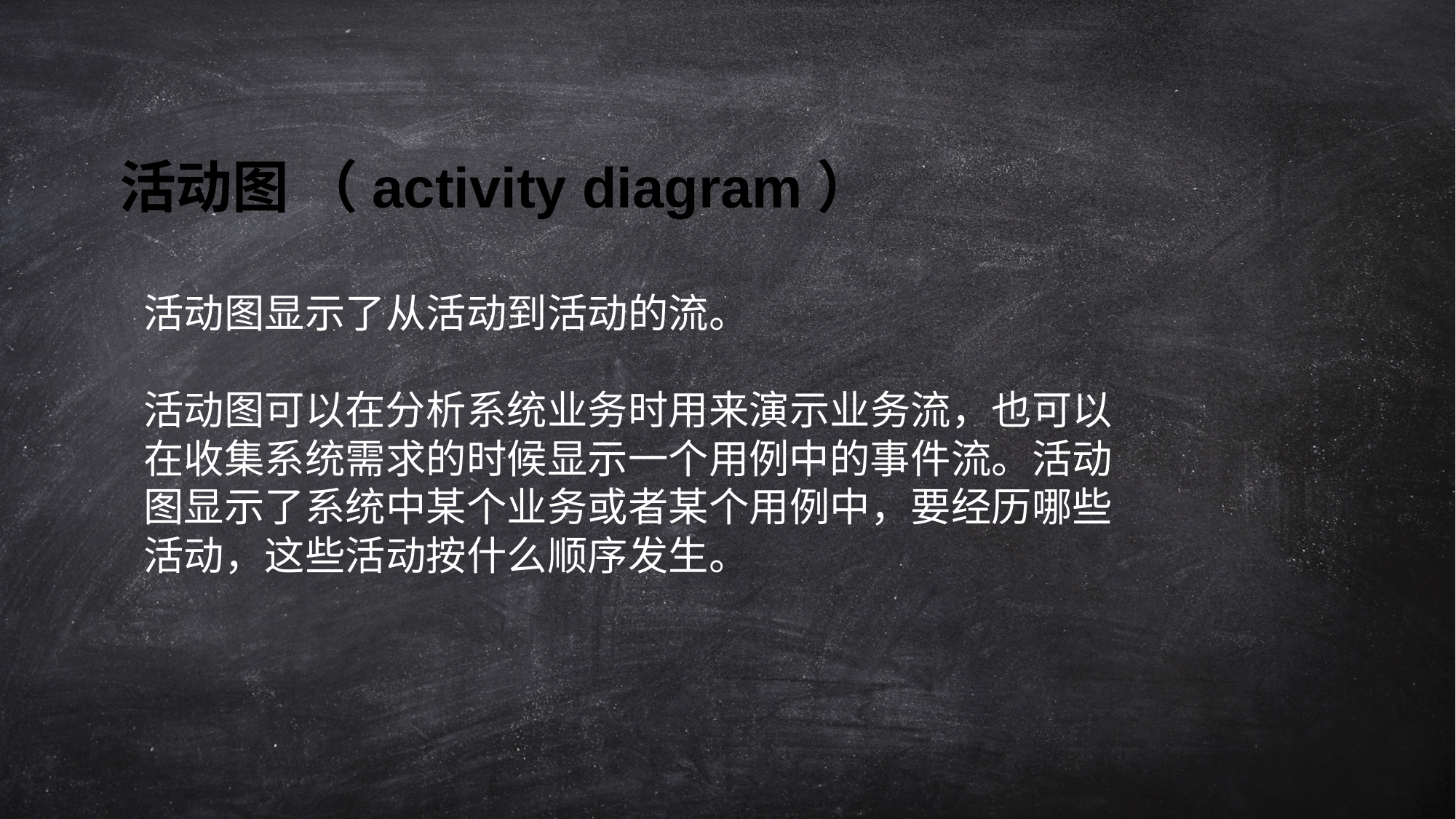

活动图 （activity diagram）

活动图显示了从活动到活动的流。

活动图可以在分析系统业务时用来演示业务流，也可以在收集系统需求的时候显示一个用例中的事件流。活动图显示了系统中某个业务或者某个用例中，要经历哪些活动，这些活动按什么顺序发生。